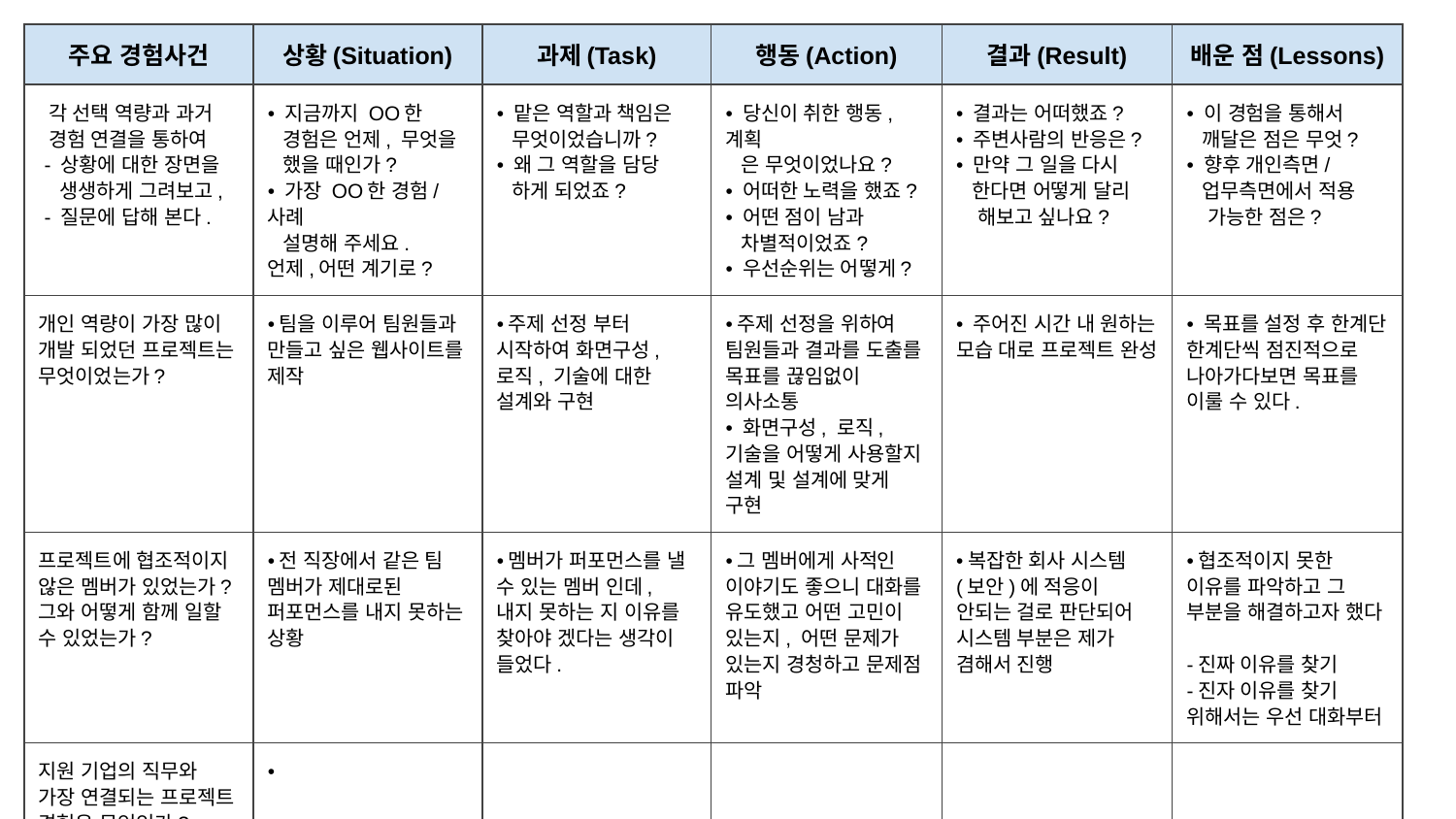

| 주요 경험사건 | 상황(Situation) | 과제(Task) | 행동(Action) | 결과(Result) | 배운 점(Lessons) |
| --- | --- | --- | --- | --- | --- |
| 각 선택 역량과 과거 경험 연결을 통하여 - 상황에 대한 장면을 생생하게 그려보고, - 질문에 답해 본다. | • 지금까지 OO한 경험은 언제, 무엇을 했을 때인가? • 가장 OO한 경험/사례 설명해 주세요. 언제,어떤 계기로? | • 맡은 역할과 책임은 무엇이었습니까? • 왜 그 역할을 담당 하게 되었죠? | • 당신이 취한 행동,계획 은 무엇이었나요? • 어떠한 노력을 했죠? • 어떤 점이 남과 차별적이었죠? • 우선순위는 어떻게? | • 결과는 어떠했죠? • 주변사람의 반응은? • 만약 그 일을 다시 한다면 어떻게 달리 해보고 싶나요? | • 이 경험을 통해서 깨달은 점은 무엇? • 향후 개인측면/ 업무측면에서 적용 가능한 점은? |
| 개인 역량이 가장 많이 개발 되었던 프로젝트는 무엇이었는가? | •팀을 이루어 팀원들과 만들고 싶은 웹사이트를 제작 | •주제 선정 부터 시작하여 화면구성, 로직, 기술에 대한 설계와 구현 | •주제 선정을 위하여 팀원들과 결과를 도출를 목표를 끊임없이 의사소통 • 화면구성, 로직, 기술을 어떻게 사용할지 설계 및 설계에 맞게 구현 | • 주어진 시간 내 원하는 모습 대로 프로젝트 완성 | • 목표를 설정 후 한계단 한계단씩 점진적으로 나아가다보면 목표를 이룰 수 있다. |
| 프로젝트에 협조적이지 않은 멤버가 있었는가? 그와 어떻게 함께 일할 수 있었는가? | •전 직장에서 같은 팀 멤버가 제대로된 퍼포먼스를 내지 못하는 상황 | •멤버가 퍼포먼스를 낼 수 있는 멤버 인데, 내지 못하는 지 이유를 찾아야 겠다는 생각이 들었다. | •그 멤버에게 사적인 이야기도 좋으니 대화를 유도했고 어떤 고민이 있는지, 어떤 문제가 있는지 경청하고 문제점 파악 | •복잡한 회사 시스템(보안)에 적응이 안되는 걸로 판단되어 시스템 부분은 제가 겸해서 진행 | •협조적이지 못한 이유를 파악하고 그 부분을 해결하고자 했다 -진짜 이유를 찾기 -진자 이유를 찾기 위해서는 우선 대화부터 |
| 지원 기업의 직무와 가장 연결되는 프로젝트 경험은 무엇인가? | • |  |  |  |  |